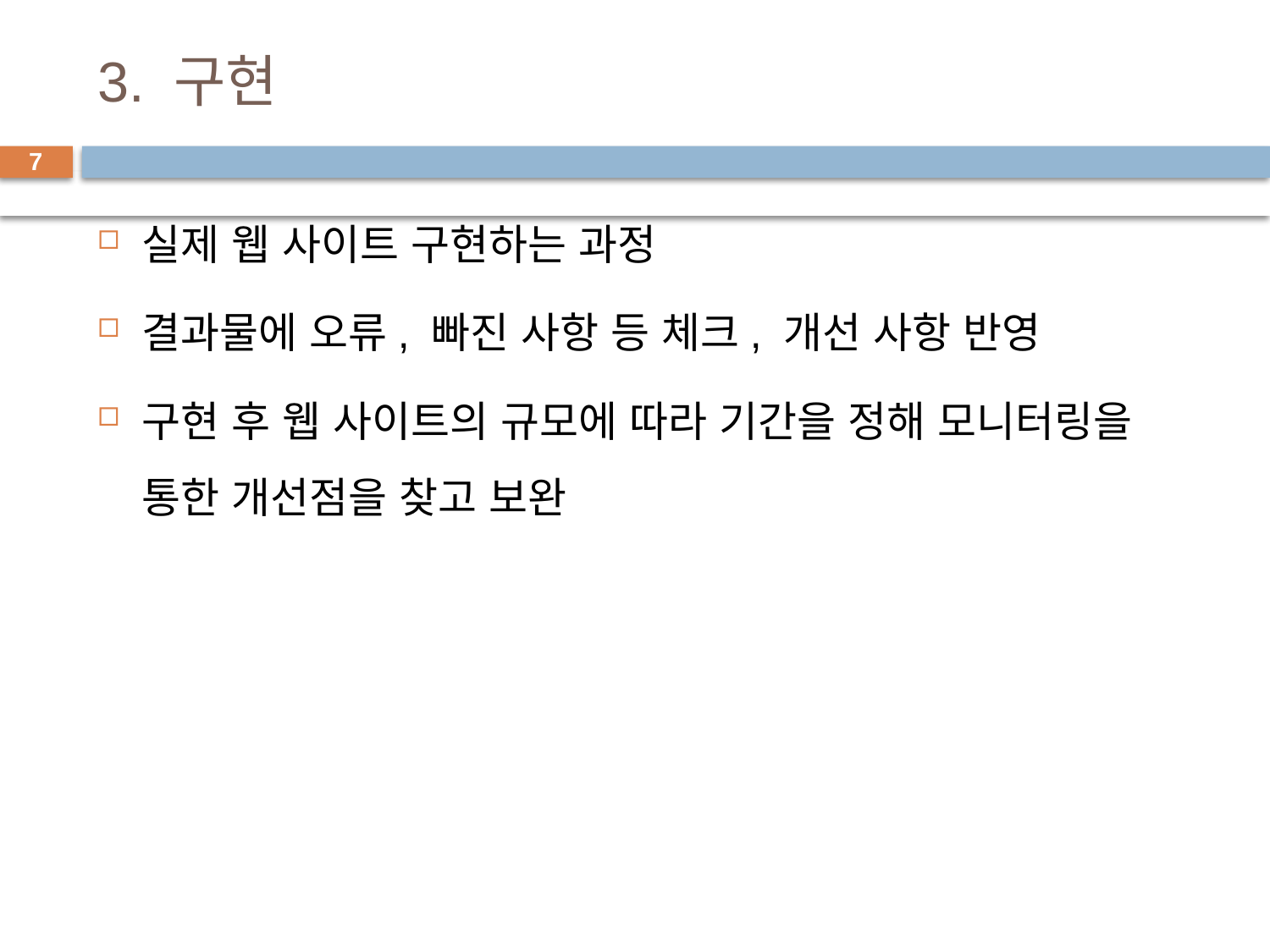

# 3. 구현
7
실제 웹 사이트 구현하는 과정
결과물에 오류, 빠진 사항 등 체크, 개선 사항 반영
구현 후 웹 사이트의 규모에 따라 기간을 정해 모니터링을 통한 개선점을 찾고 보완